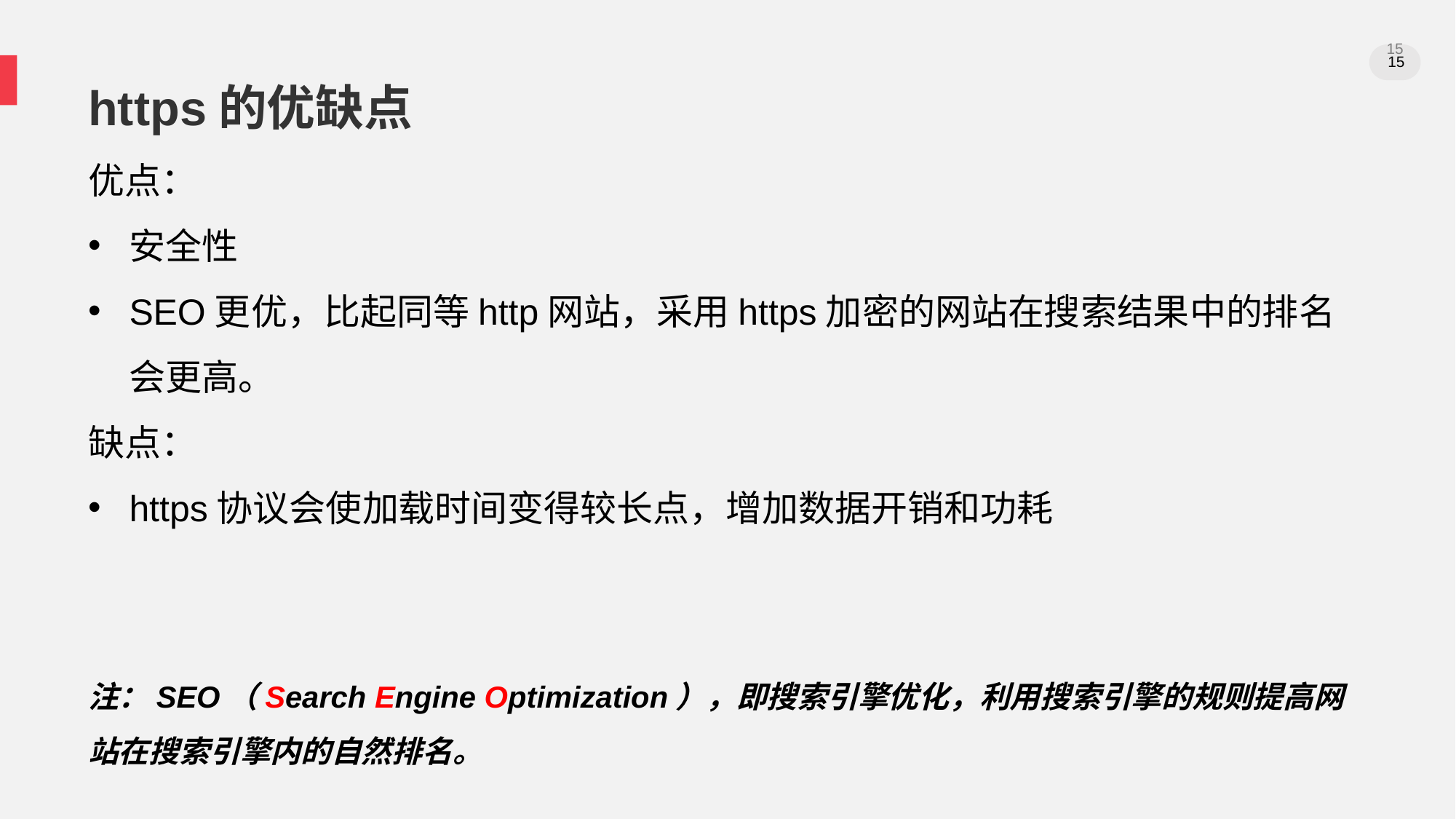

。

15
https的优缺点
优点：
安全性
SEO更优，比起同等http网站，采用https加密的网站在搜索结果中的排名会更高。
缺点：
https协议会使加载时间变得较长点，增加数据开销和功耗

注：SEO（Search Engine Optimization），即搜索引擎优化，利用搜索引擎的规则提高网站在搜索引擎内的自然排名。

15